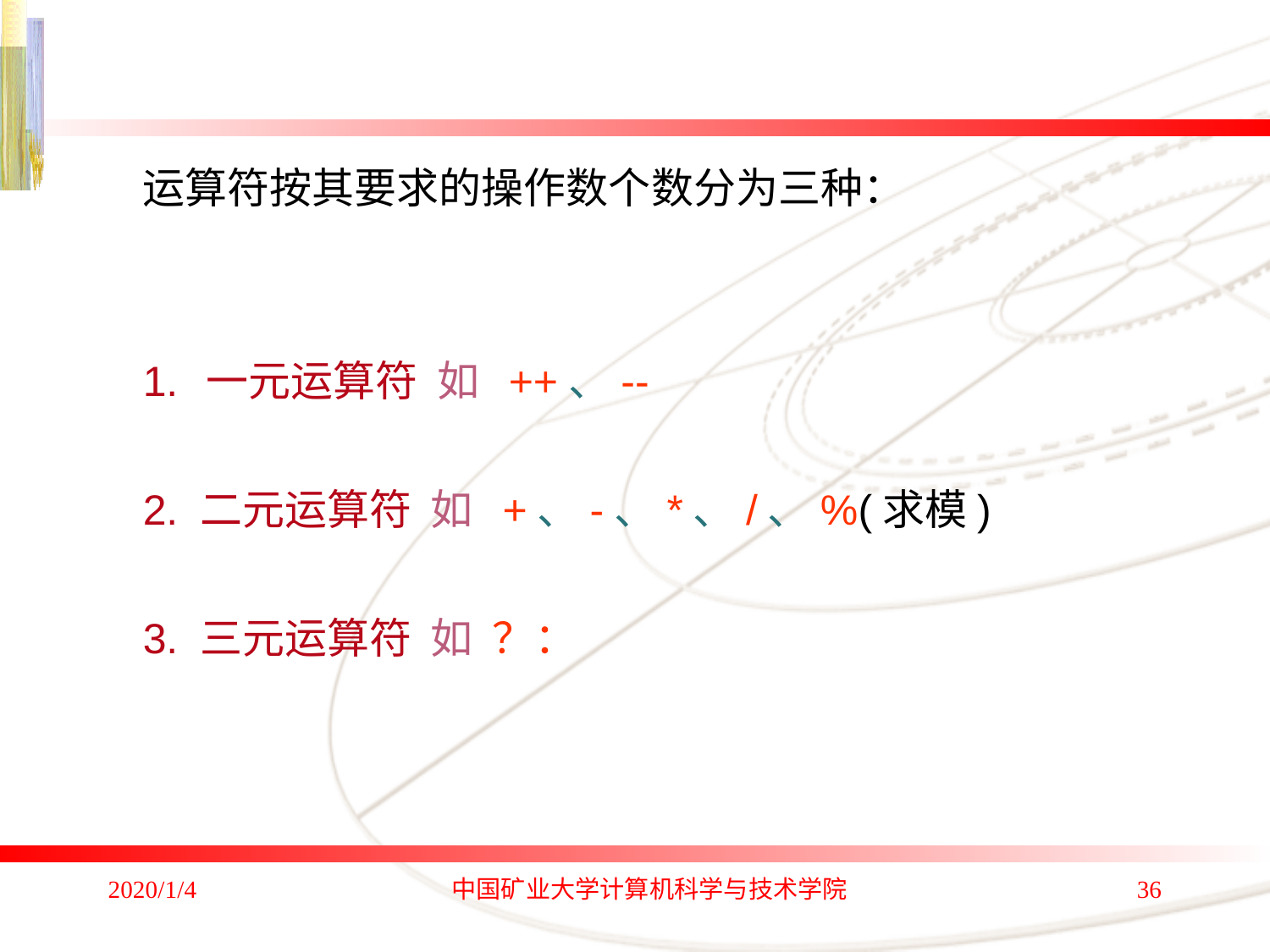

运算符按其要求的操作数个数分为三种：

一元运算符  如  ++、--

2. 二元运算符  如  +、-、*、/、%(求模)

3. 三元运算符  如  ？：

2020/1/4
中国矿业大学计算机科学与技术学院
36